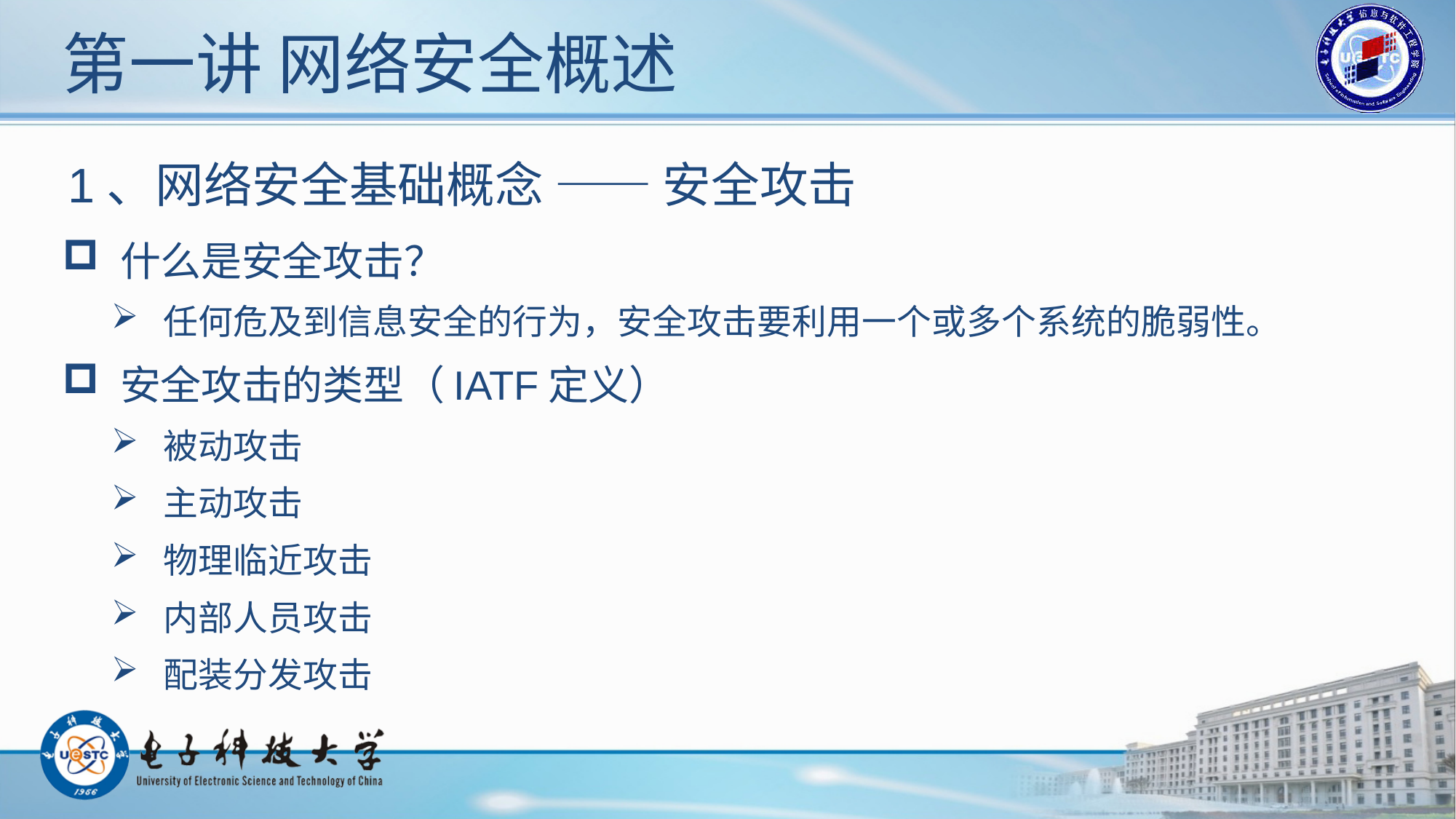

# 第一讲 网络安全概述
1、网络安全基础概念 —— 安全攻击
 什么是安全攻击？
 任何危及到信息安全的行为，安全攻击要利用一个或多个系统的脆弱性。
 安全攻击的类型（IATF定义）
 被动攻击
 主动攻击
 物理临近攻击
 内部人员攻击
 配装分发攻击